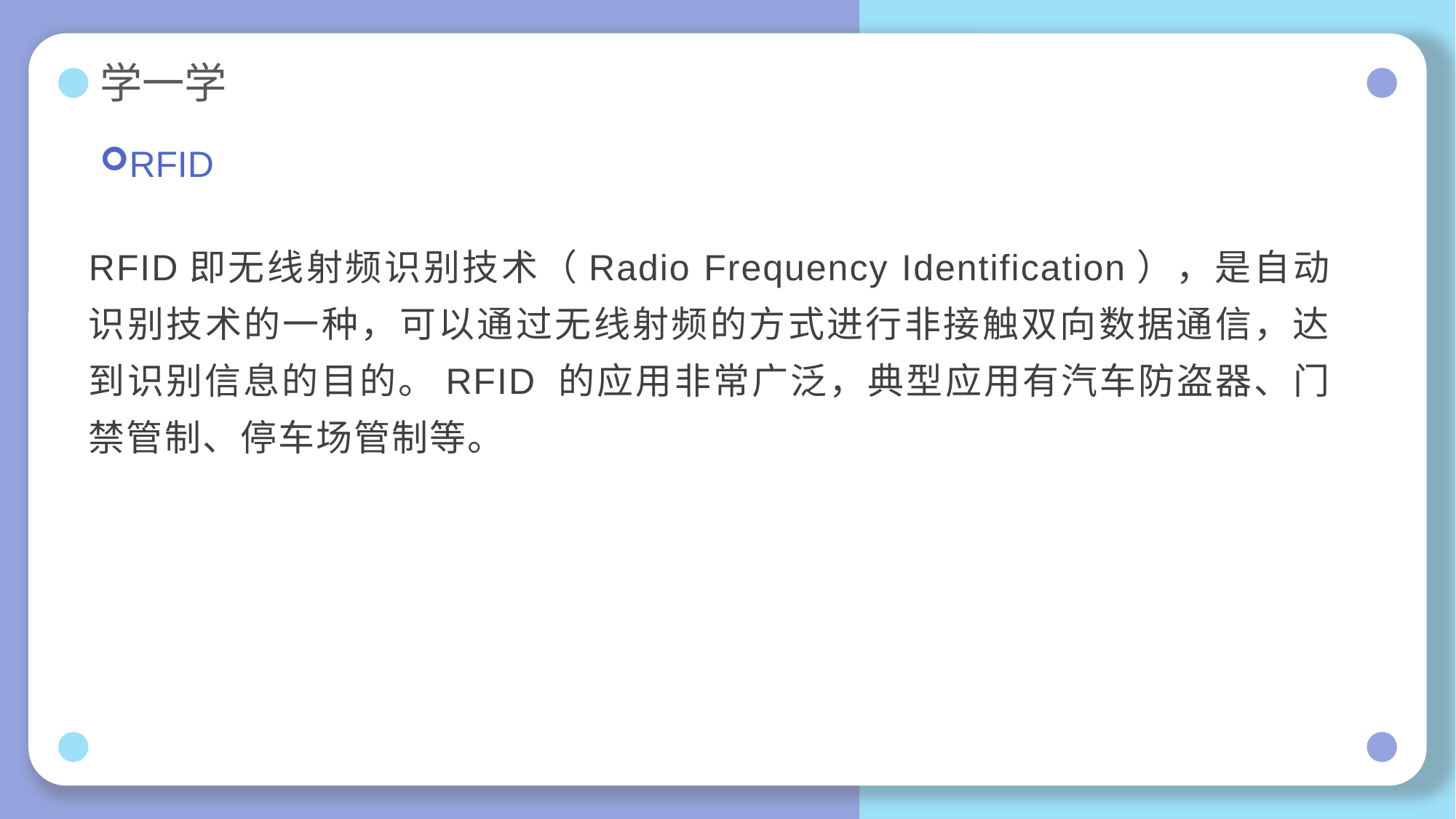

# 学一学
RFID
RFID即无线射频识别技术（Radio Frequency Identification），是自动识别技术的一种，可以通过无线射频的方式进行非接触双向数据通信，达到识别信息的目的。RFID 的应用非常广泛，典型应用有汽车防盗器、门禁管制、停车场管制等。